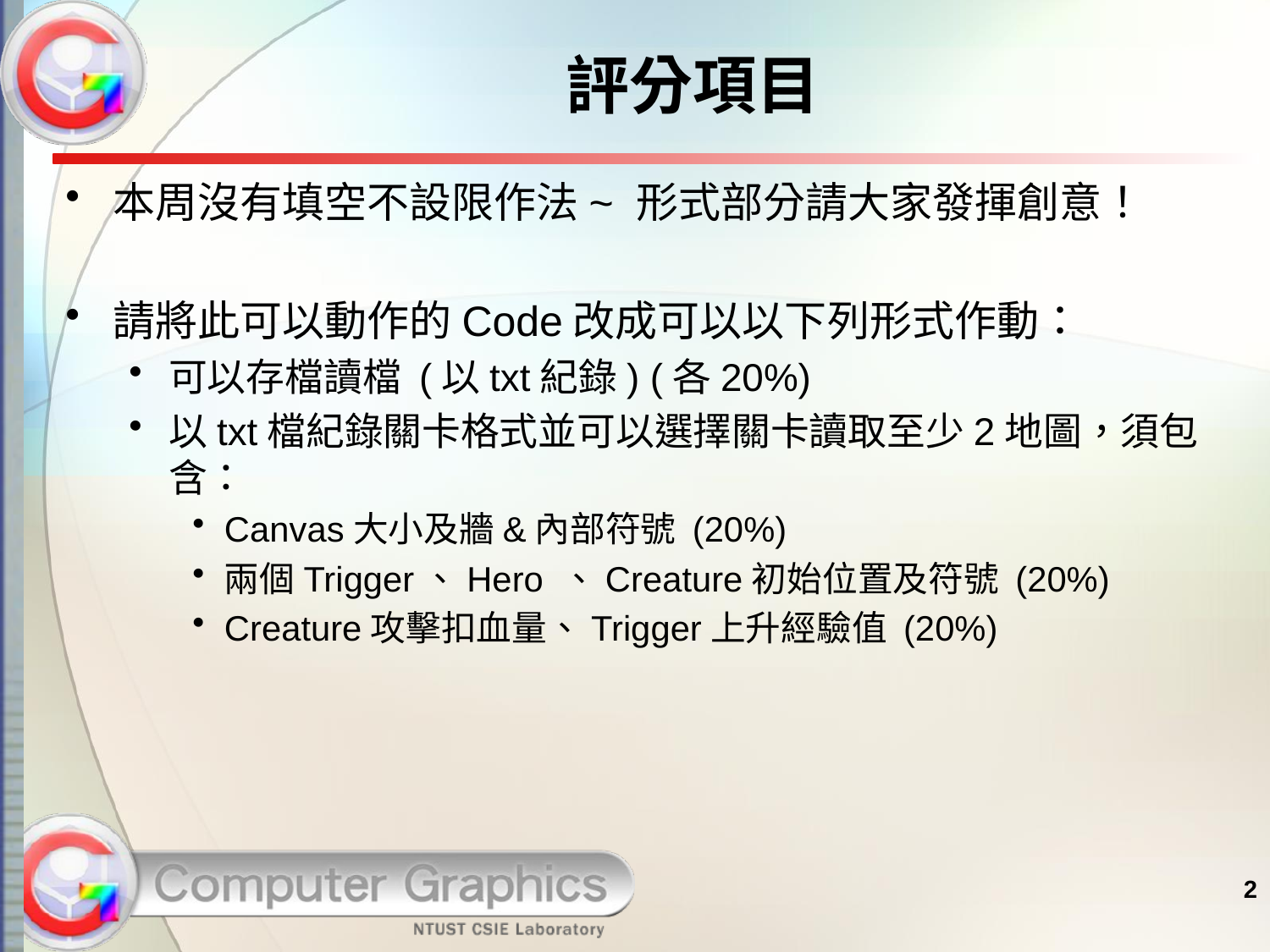

# 評分項目
本周沒有填空不設限作法~ 形式部分請大家發揮創意！

請將此可以動作的Code改成可以以下列形式作動：
可以存檔讀檔 (以txt紀錄) (各20%)
以txt檔紀錄關卡格式並可以選擇關卡讀取至少2地圖，須包含：
Canvas大小及牆&內部符號 (20%)
兩個Trigger、Hero 、Creature初始位置及符號 (20%)
Creature攻擊扣血量、Trigger上升經驗值 (20%)

2